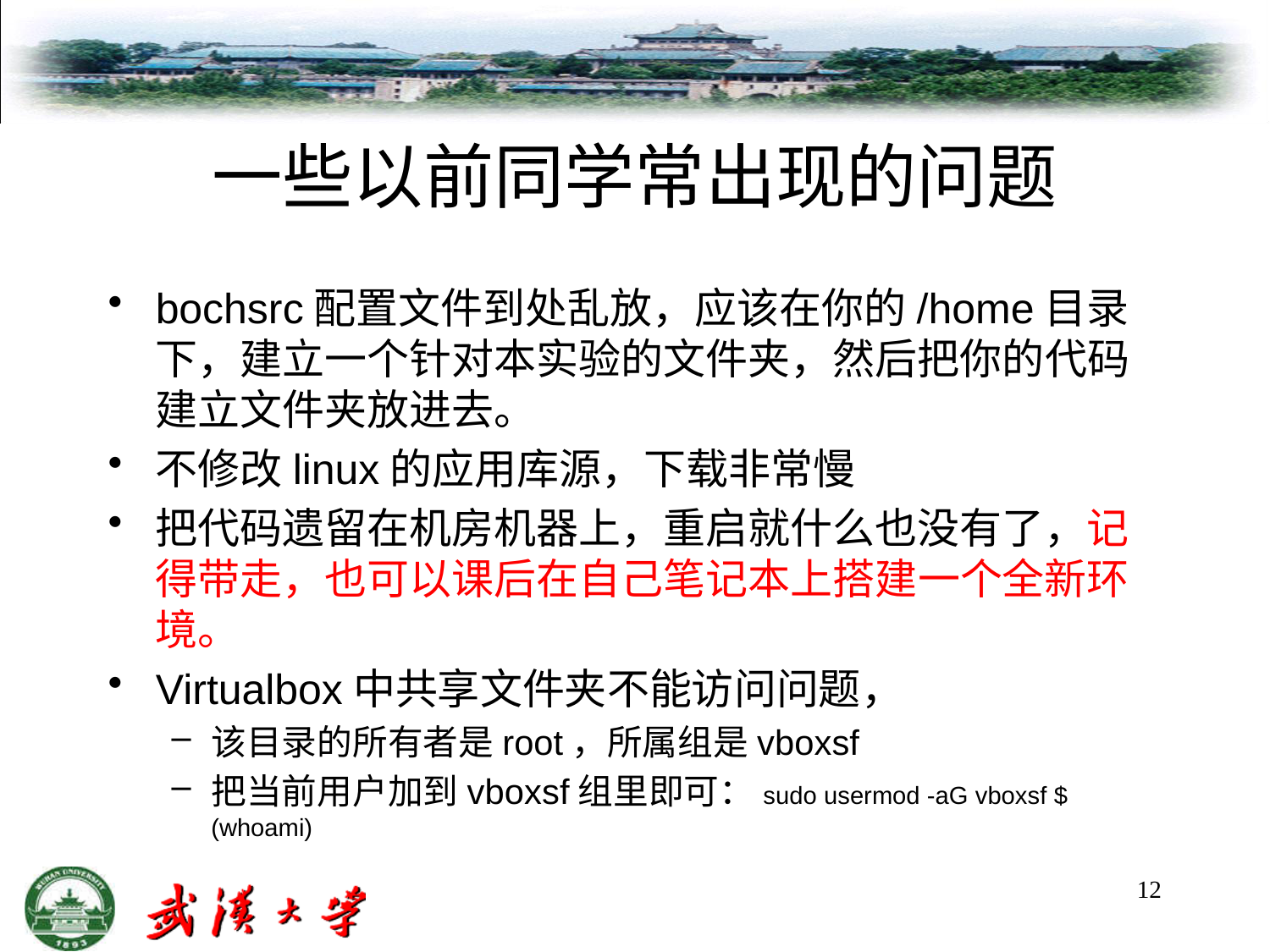

# 一些以前同学常出现的问题
bochsrc配置文件到处乱放，应该在你的/home目录下，建立一个针对本实验的文件夹，然后把你的代码建立文件夹放进去。
不修改linux的应用库源，下载非常慢
把代码遗留在机房机器上，重启就什么也没有了，记得带走，也可以课后在自己笔记本上搭建一个全新环境。
Virtualbox中共享文件夹不能访问问题，
该目录的所有者是root，所属组是vboxsf
把当前用户加到vboxsf组里即可：sudo usermod -aG vboxsf $(whoami)
12